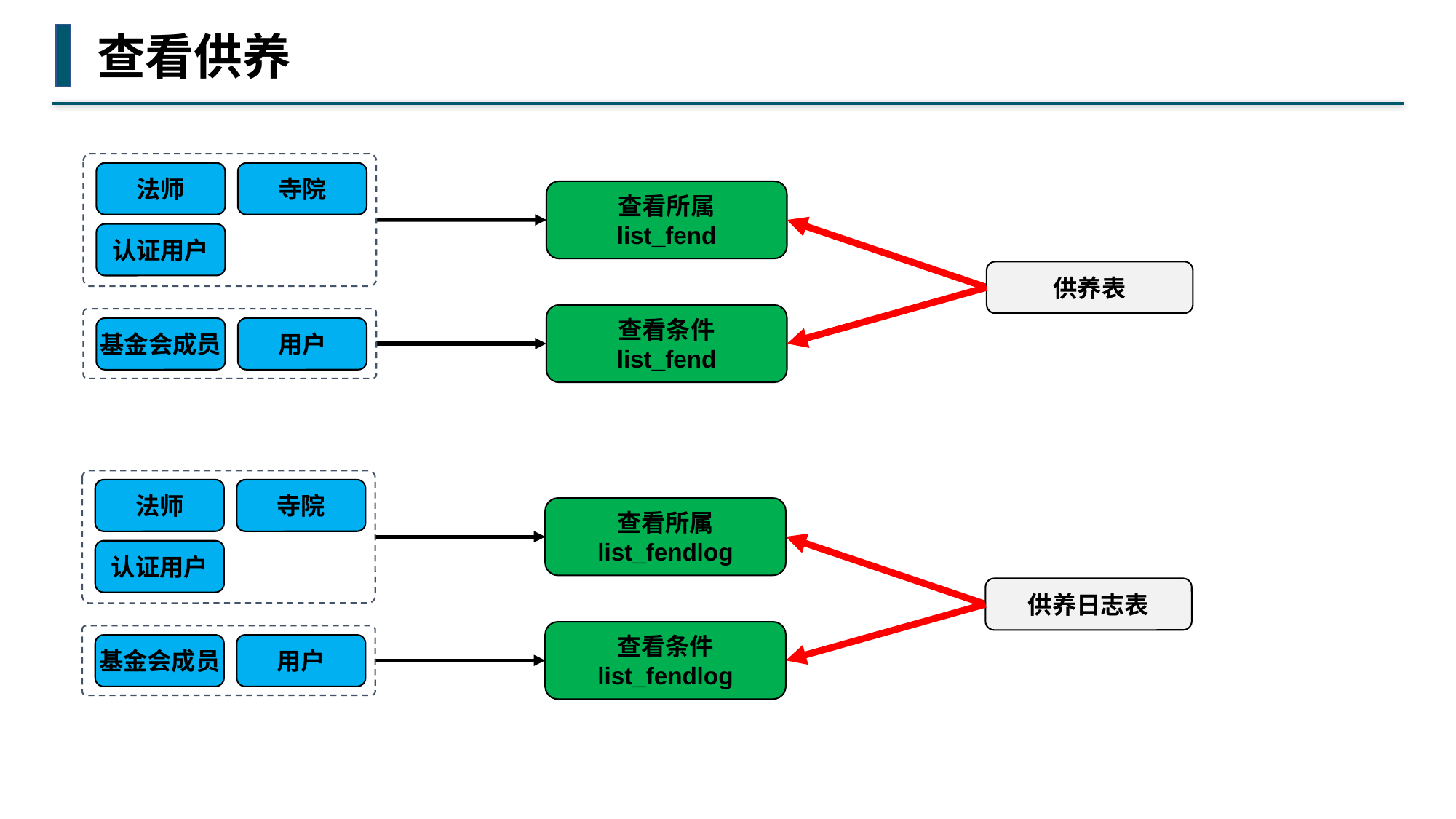

查看供养

法师
寺院
认证用户
查看所属
list_fend
供养表
查看条件
list_fend

基金会成员
用户

法师
寺院
认证用户
查看所属
list_fendlog
供养日志表
查看条件
list_fendlog

基金会成员
用户